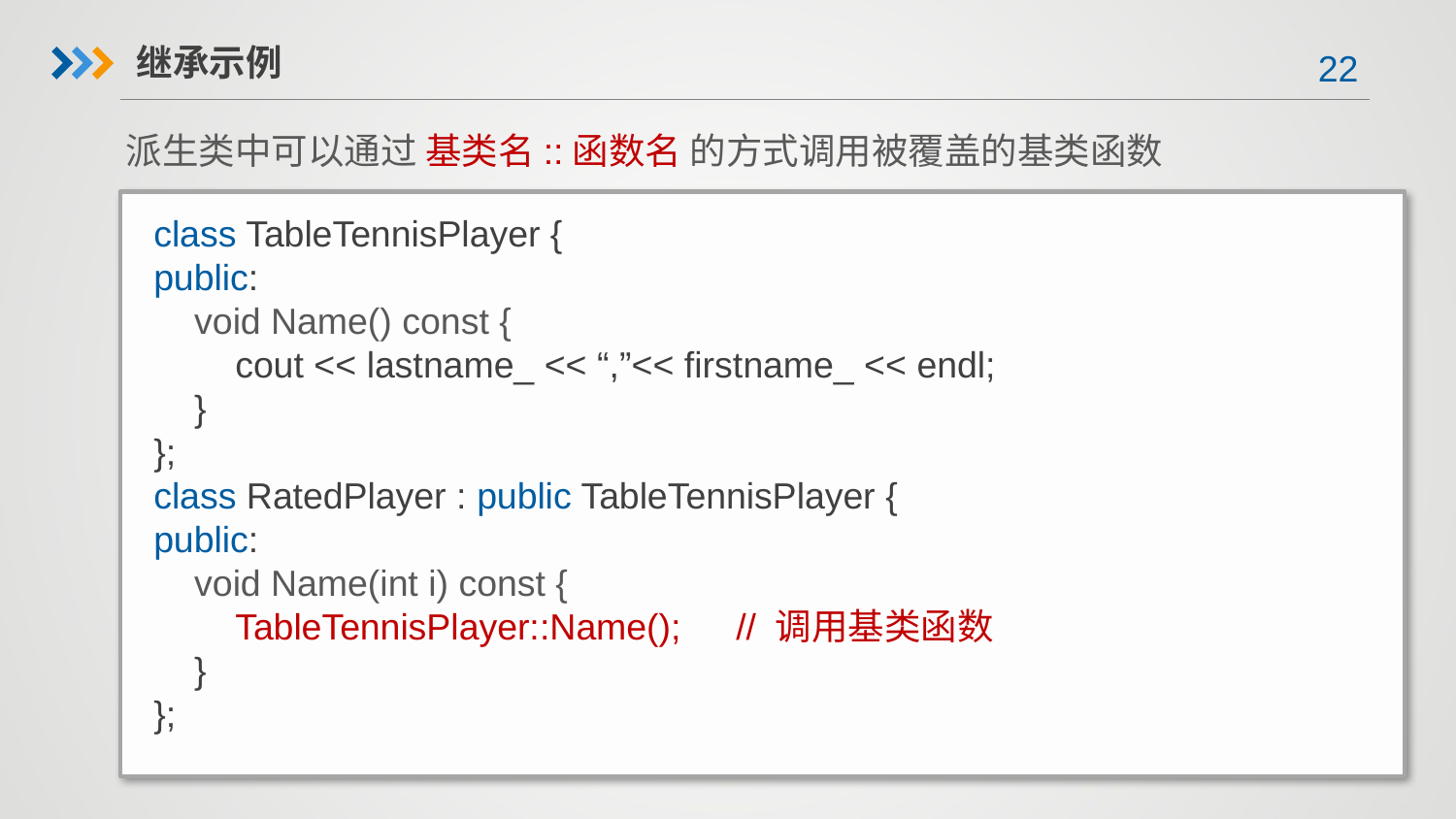

继承示例
派生类中可以通过 基类名::函数名 的方式调用被覆盖的基类函数

class TableTennisPlayer {
public:
    void Name() const {
        cout << lastname_ << “,”<< firstname_ << endl;
    }
};
class RatedPlayer : public TableTennisPlayer {
public:
    void Name(int i) const {
        TableTennisPlayer::Name();	// 调用基类函数
    }
};